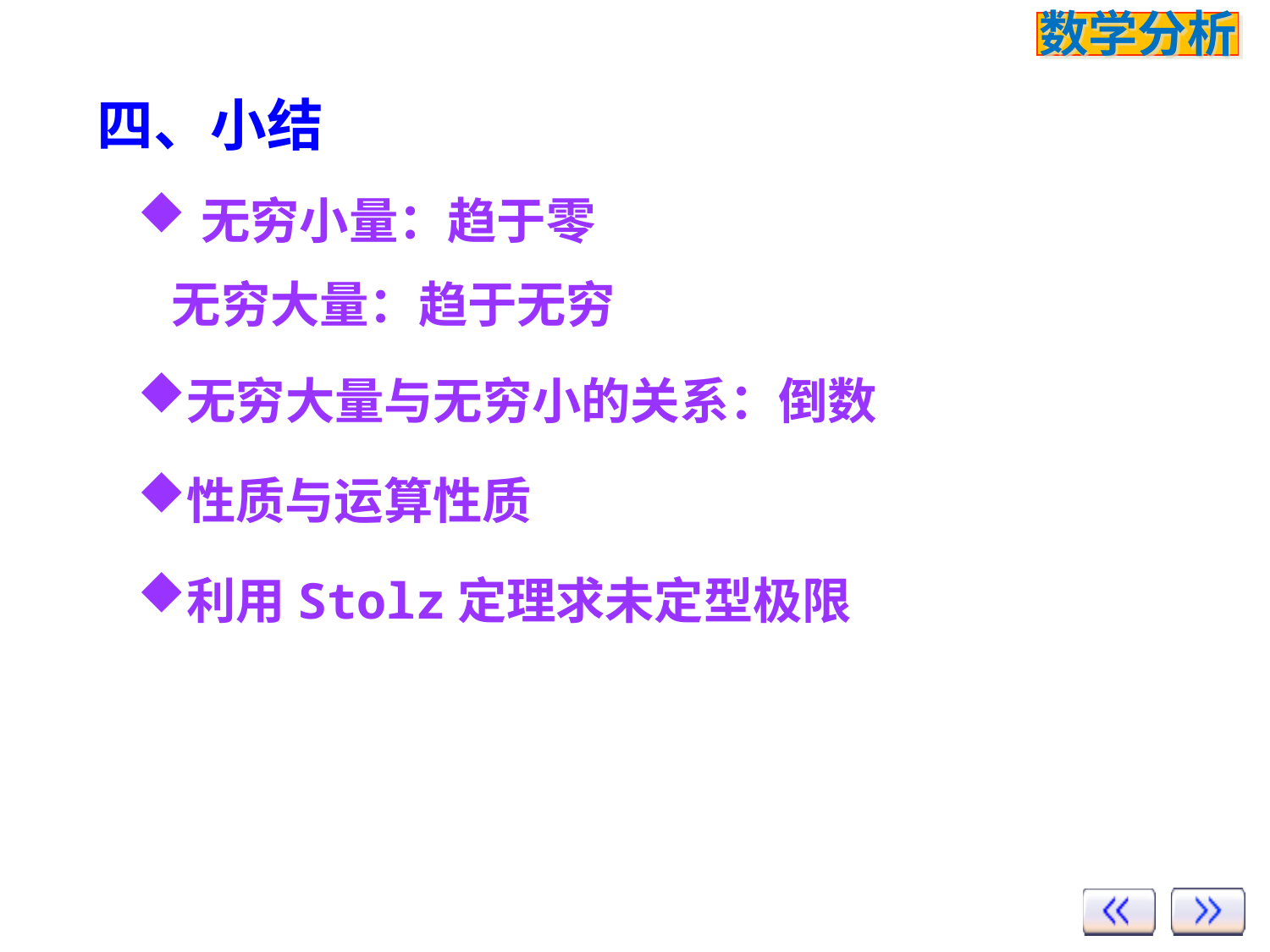

# 四、小结
无穷小量：趋于零
  无穷大量：趋于无穷

无穷大量与无穷小的关系：倒数
性质与运算性质
利用Stolz定理求未定型极限